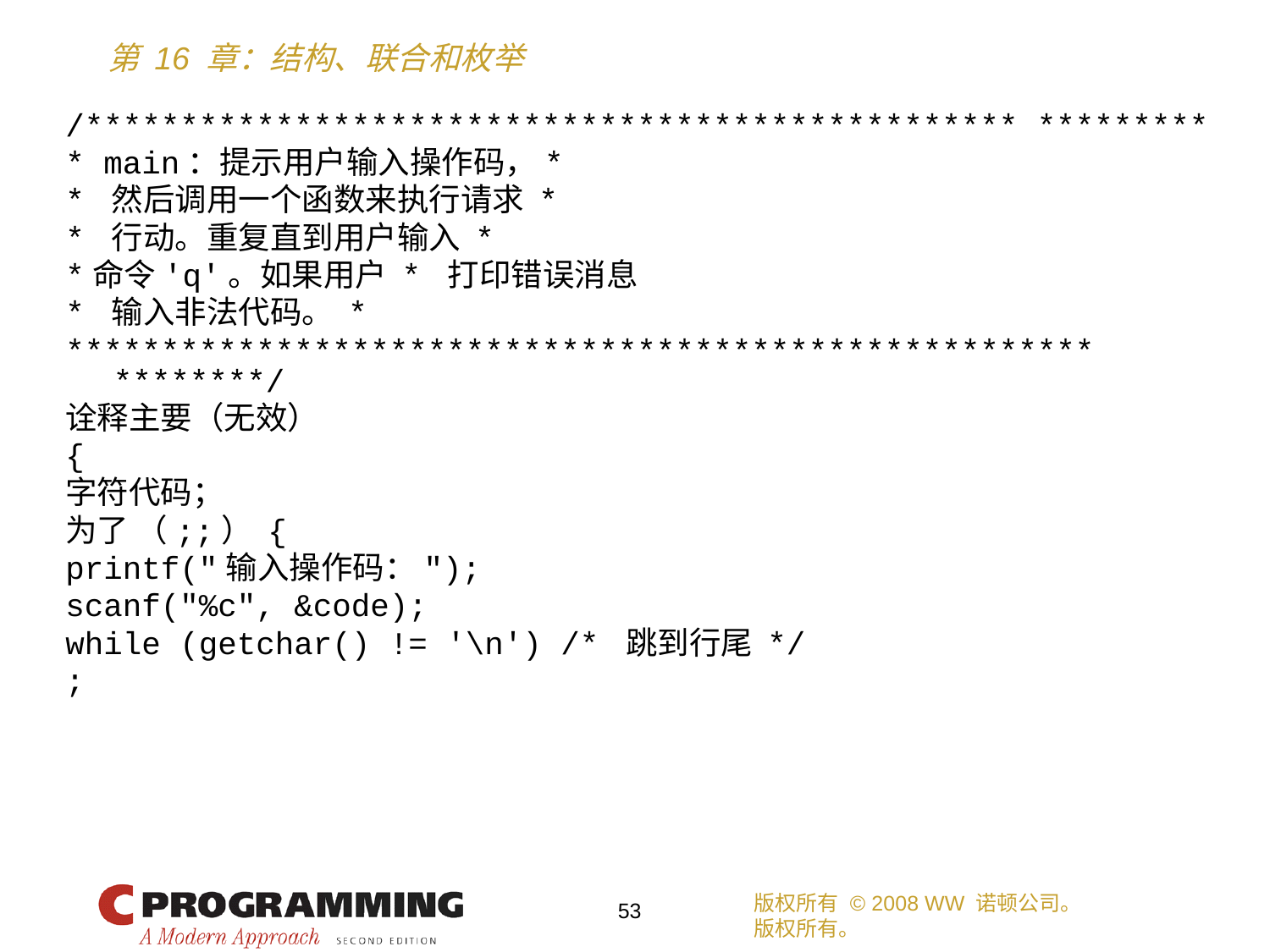

/************************************************* *********
* main：提示用户输入操作码，*
* 然后调用一个函数来执行请求 *
* 行动。重复直到用户输入 *
*命令'q'。如果用户 * 打印错误消息
* 输入非法代码。 *
****************************************************** ********/
诠释主要（无效）
{
字符代码；
为了 （;;） {
printf("输入操作码：");
scanf("%c", &code);
while (getchar() != '\n') /* 跳到行尾 */
;
版权所有 © 2008 WW 诺顿公司。
版权所有。
53